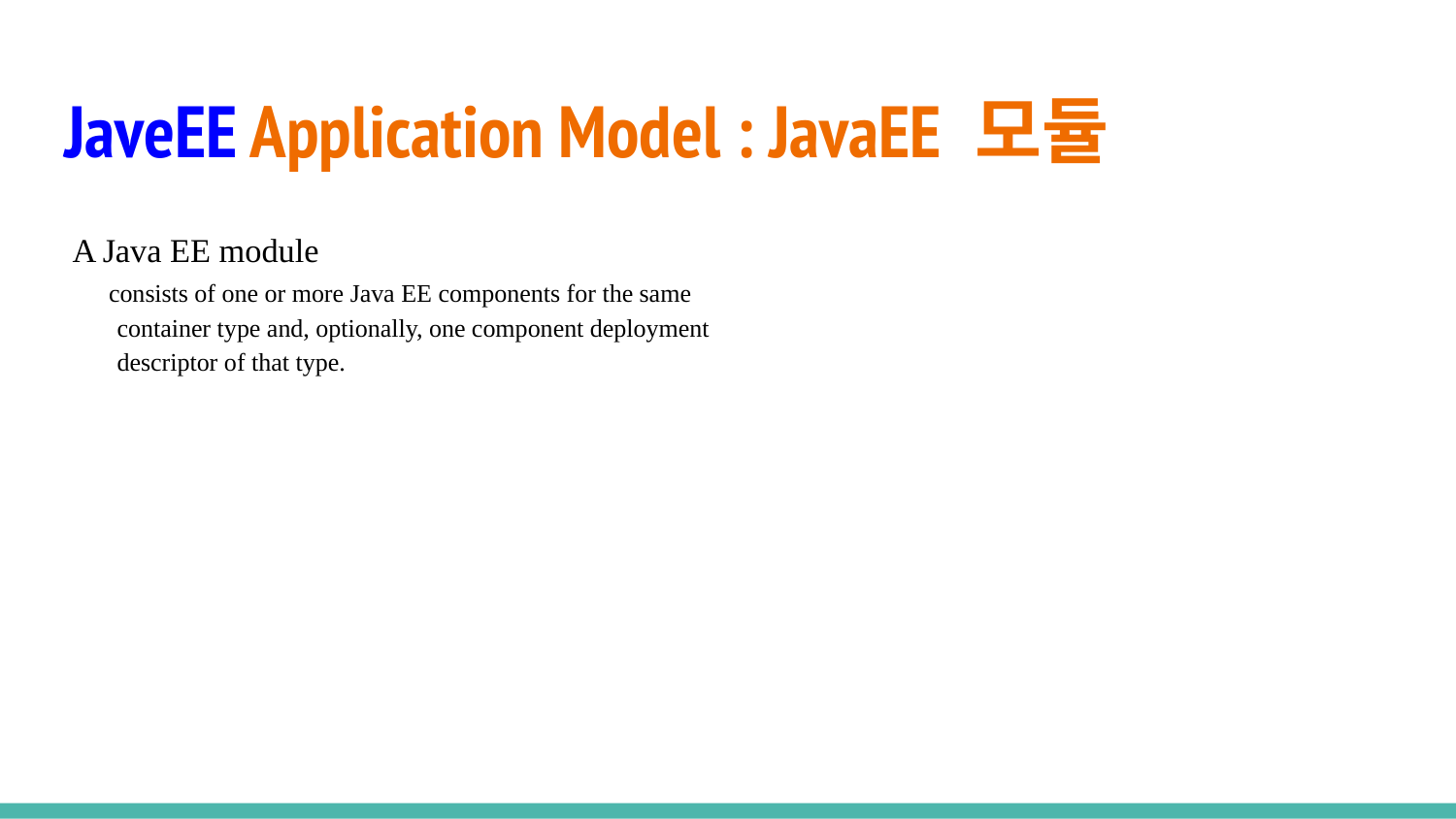

# JaveEE Application Model : JavaEE 모듈
 A Java EE module
 consists of one or more Java EE components for the same
  container type and, optionally, one component deployment
  descriptor of that type.